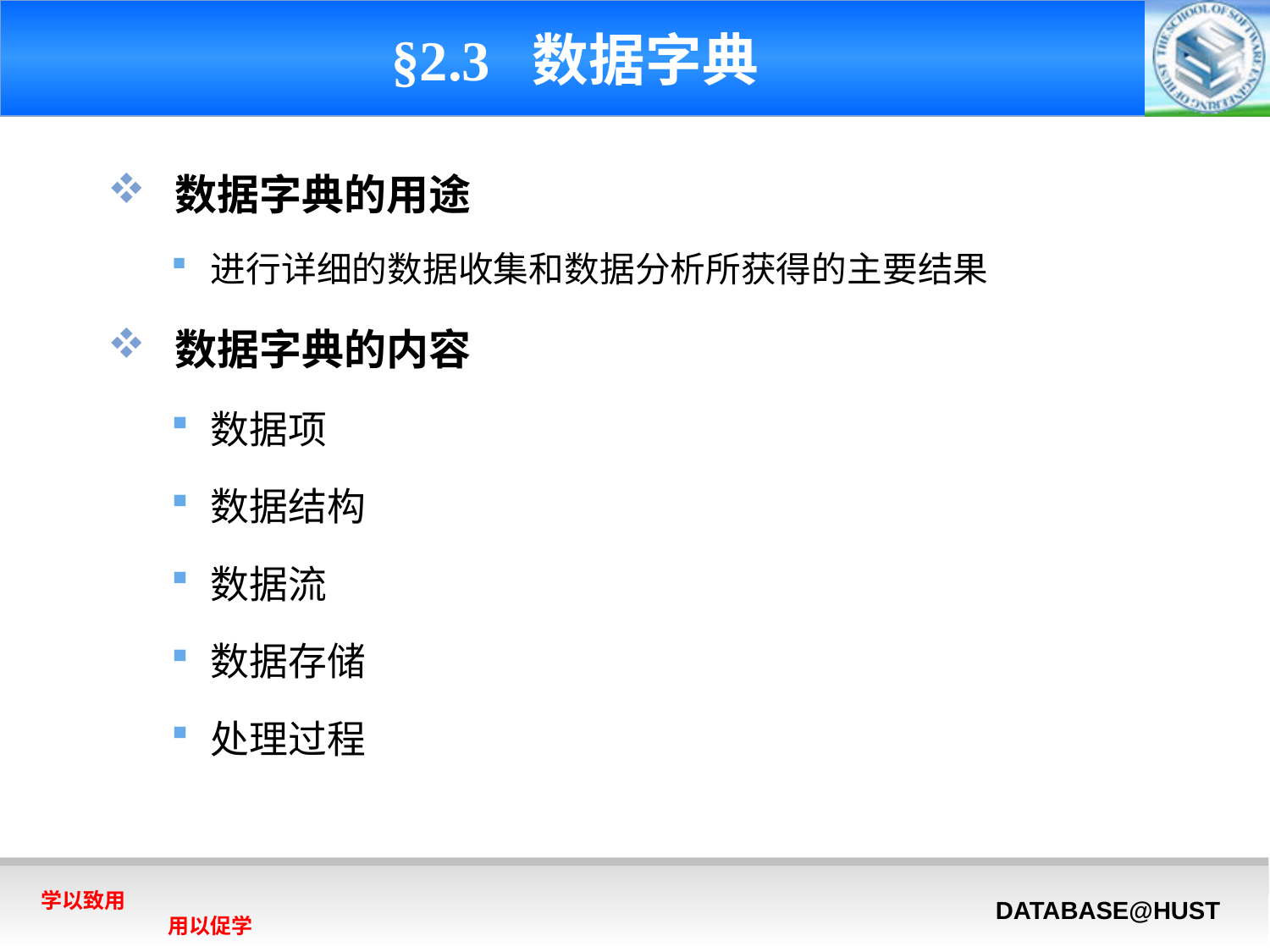

# §2.3  数据字典
 数据字典的用途
进行详细的数据收集和数据分析所获得的主要结果
 数据字典的内容
数据项
数据结构
数据流
数据存储
处理过程